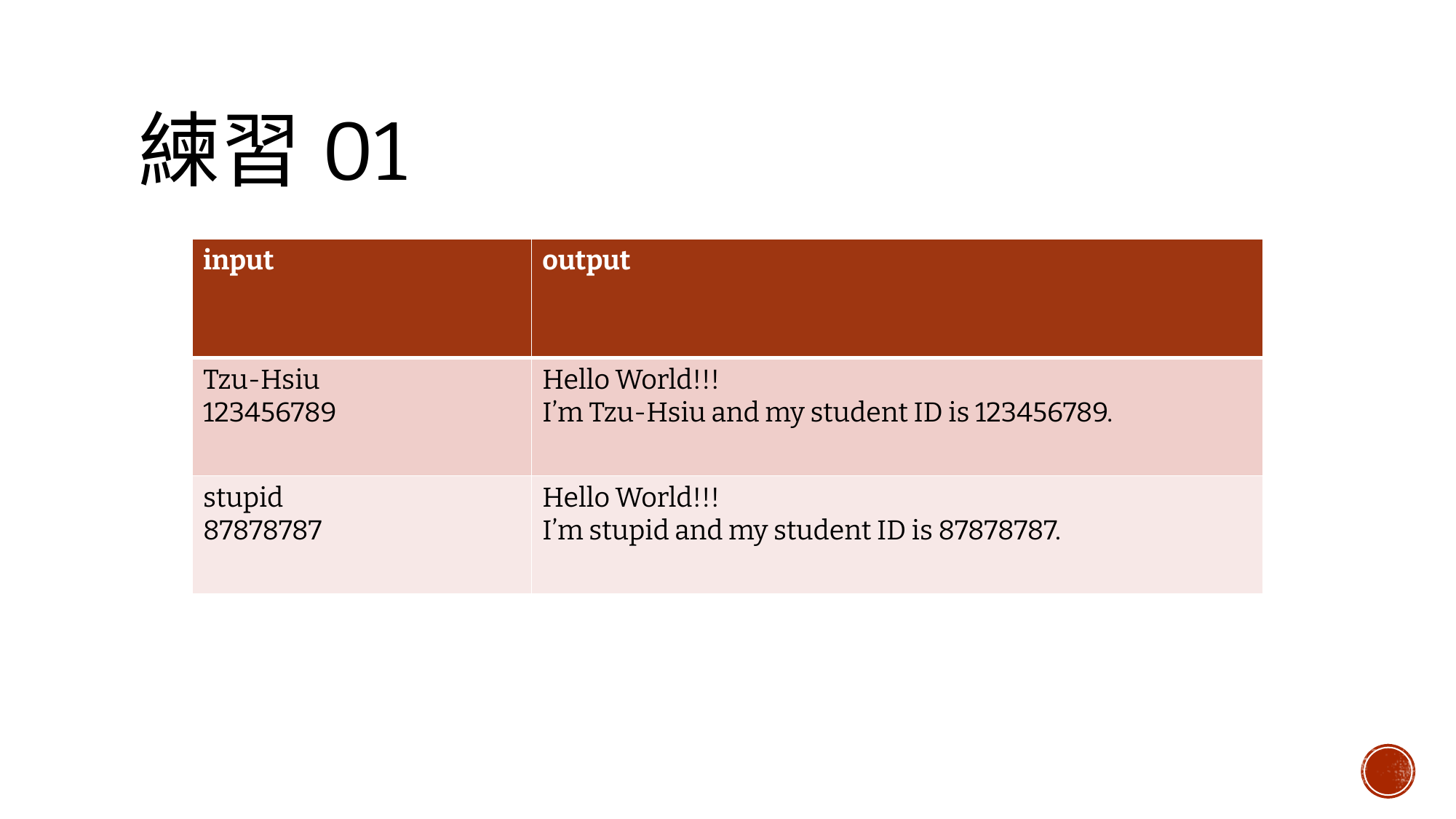

# 練習01
| input | output |
| --- | --- |
| Tzu-Hsiu 123456789 | Hello World!!! I’m Tzu-Hsiu and my student ID is 123456789. |
| stupid 87878787 | Hello World!!! I’m stupid and my student ID is 87878787. |